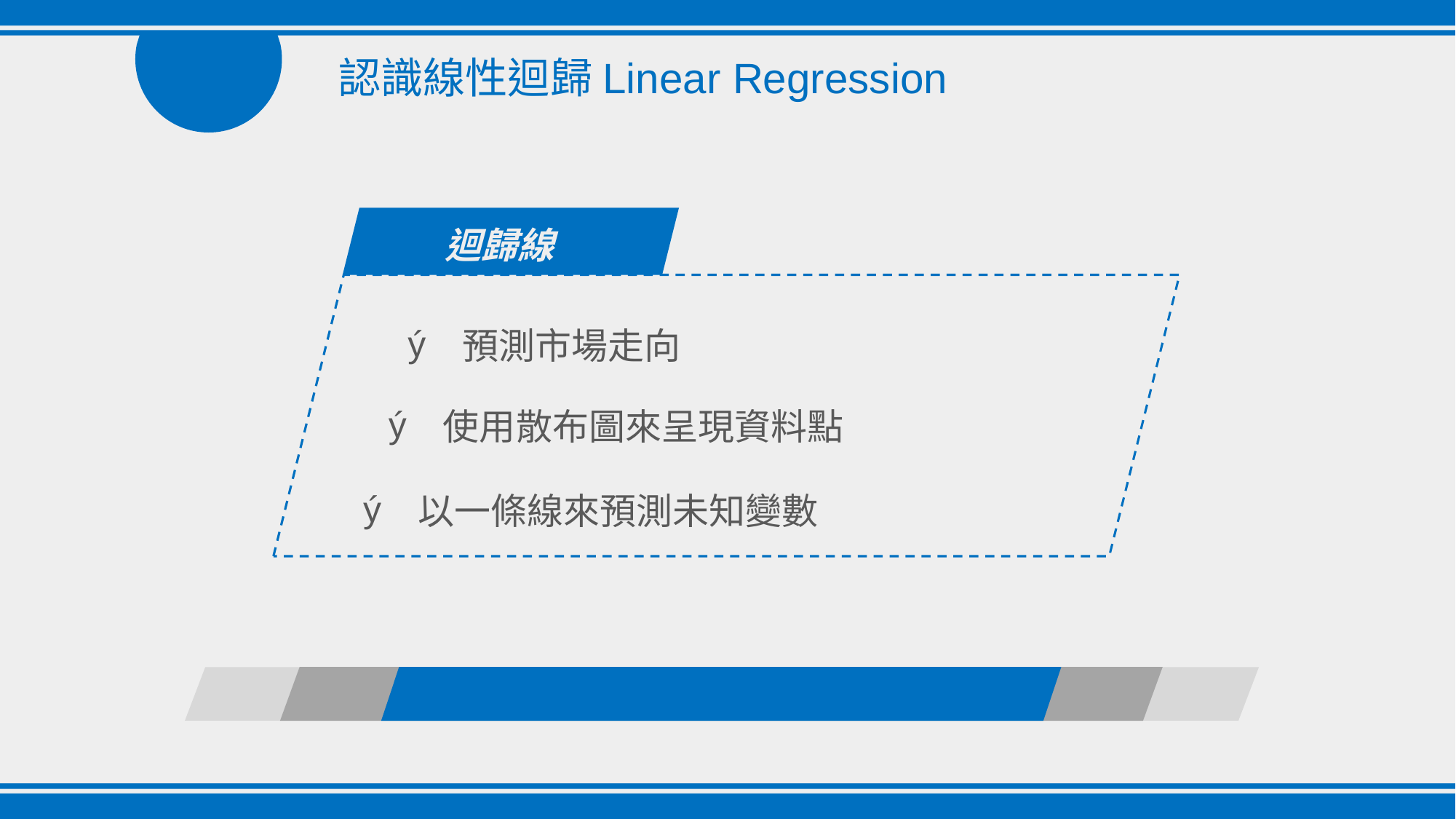

認識線性迴歸Linear Regression
迴歸線

預測市場走向
使用散布圖來呈現資料點
以一條線來預測未知變數